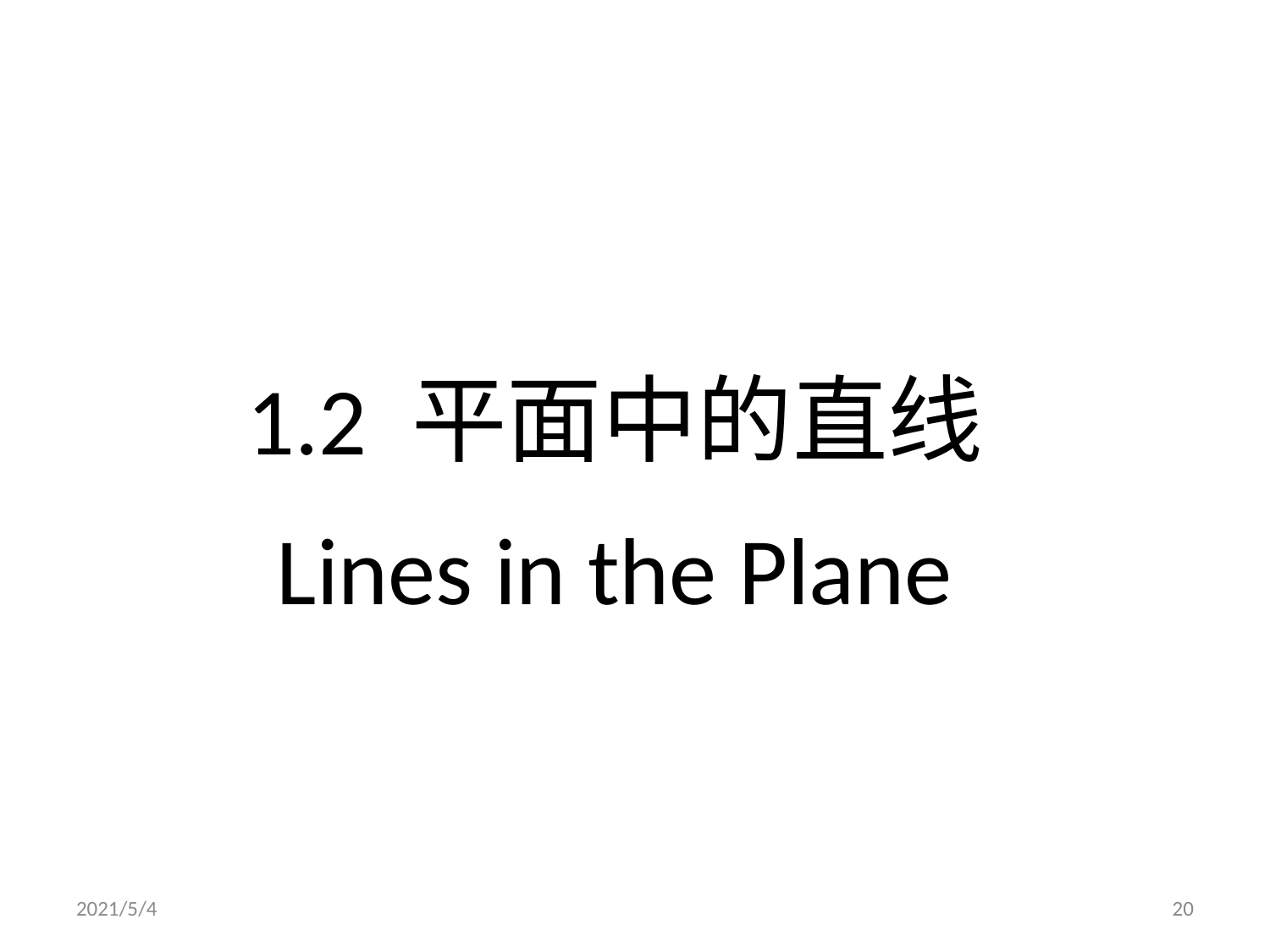

1.2 平面中的直线
Lines in the Plane
2021/5/4
20